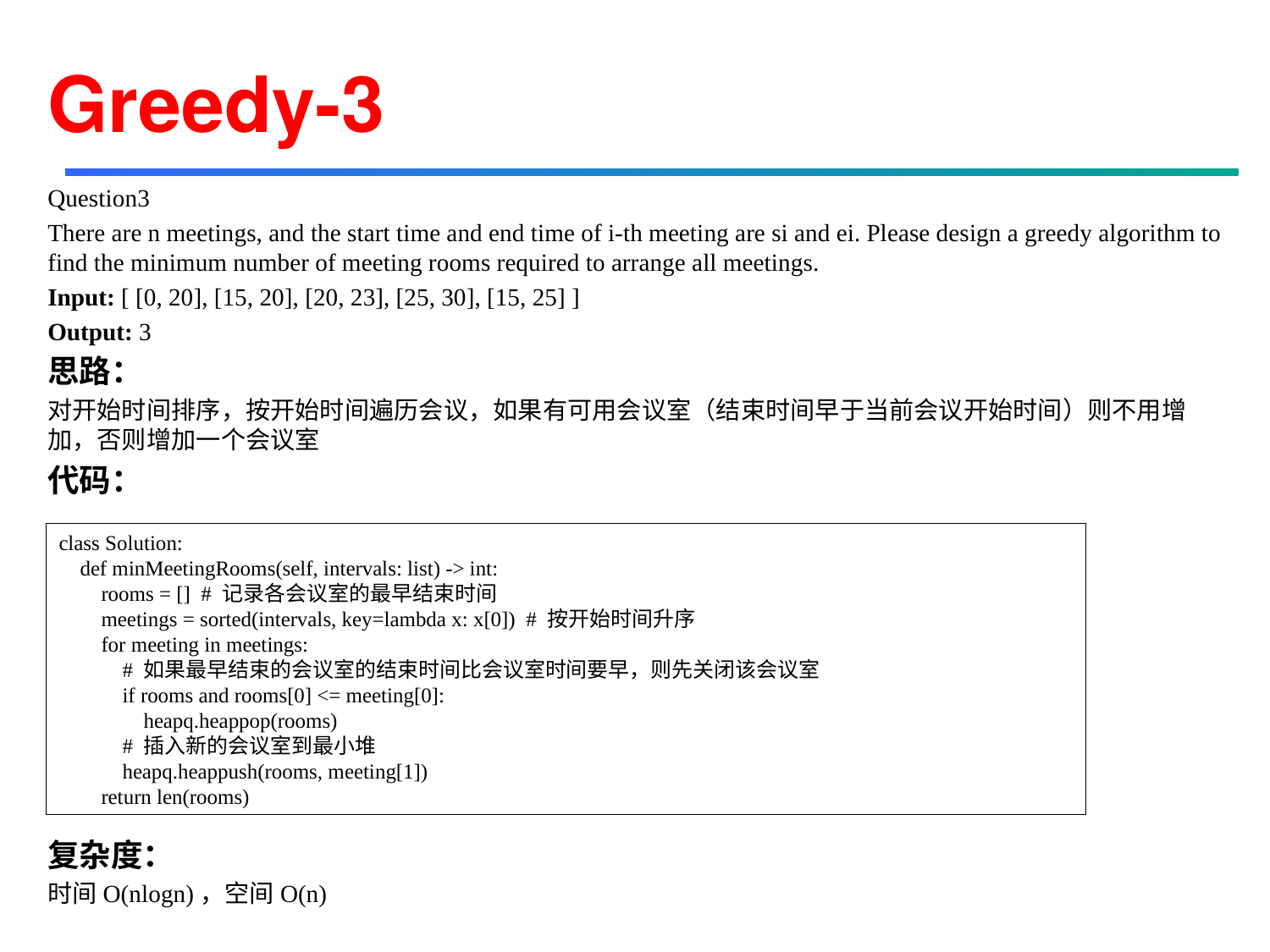

# Greedy-3
Question3
There are n meetings, and the start time and end time of i-th meeting are si and ei. Please design a greedy algorithm to find the minimum number of meeting rooms required to arrange all meetings.
Input: [ [0, 20], [15, 20], [20, 23], [25, 30], [15, 25] ]
Output: 3
思路：
对开始时间排序，按开始时间遍历会议，如果有可用会议室（结束时间早于当前会议开始时间）则不用增加，否则增加一个会议室
代码：

复杂度：
时间O(nlogn)，空间O(n)
class Solution:
    def minMeetingRooms(self, intervals: list) -> int:
        rooms = []  # 记录各会议室的最早结束时间
        meetings = sorted(intervals, key=lambda x: x[0])  # 按开始时间升序
        for meeting in meetings:
            # 如果最早结束的会议室的结束时间比会议室时间要早，则先关闭该会议室
            if rooms and rooms[0] <= meeting[0]:
                heapq.heappop(rooms)
            # 插入新的会议室到最小堆
            heapq.heappush(rooms, meeting[1])
        return len(rooms)